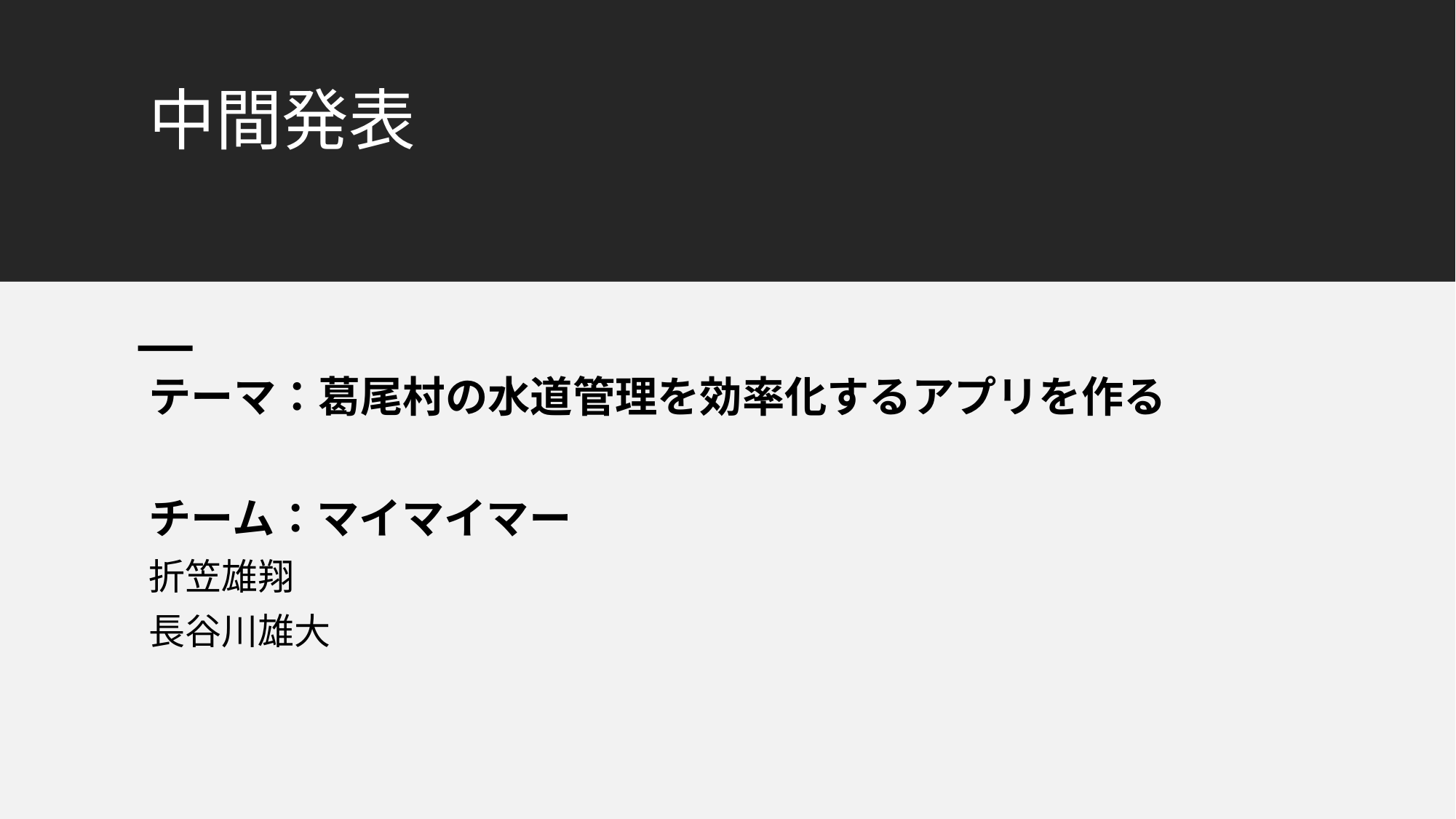

# 中間発表

テーマ：葛尾村の水道管理を効率化するアプリを作る

チーム：マイマイマー
折笠雄翔
長谷川雄大